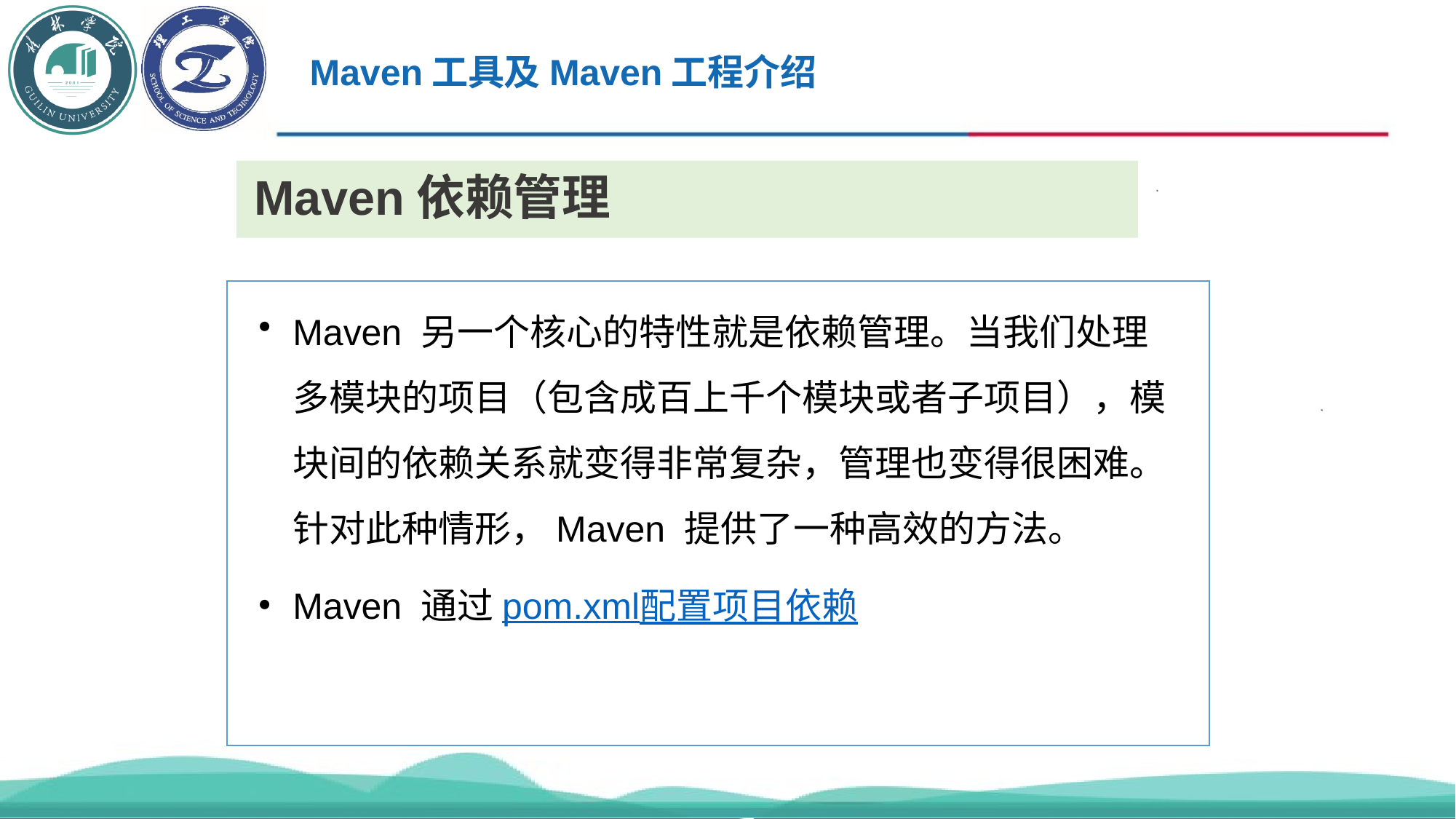

Maven工具及Maven工程介绍
Maven依赖管理

Maven 另一个核心的特性就是依赖管理。当我们处理多模块的项目（包含成百上千个模块或者子项目），模块间的依赖关系就变得非常复杂，管理也变得很困难。针对此种情形，Maven 提供了一种高效的方法。
Maven 通过pom.xml配置项目依赖